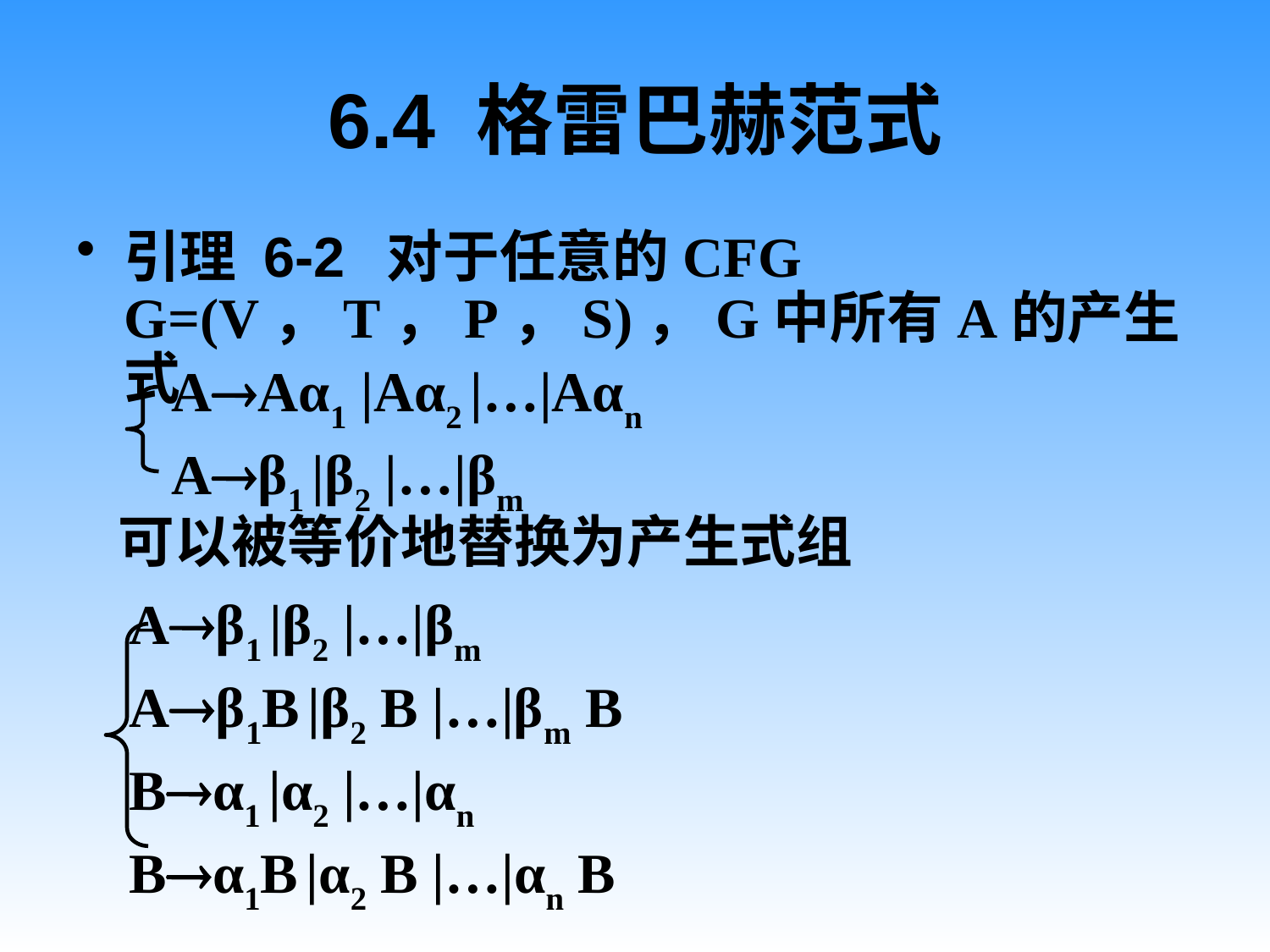

# 6.4 格雷巴赫范式
引理 6-2  对于任意的CFG G=(V，T，P，S)，G中所有A的产生式
A→Aα1 |Aα2 |…|Aαn
A→β1 |β2 |…|βm

可以被等价地替换为产生式组
A→β1 |β2 |…|βm
A→β1B |β2 B |…|βm B
B→α1 |α2 |…|αn
B→α1B |α2 B |…|αn B

99